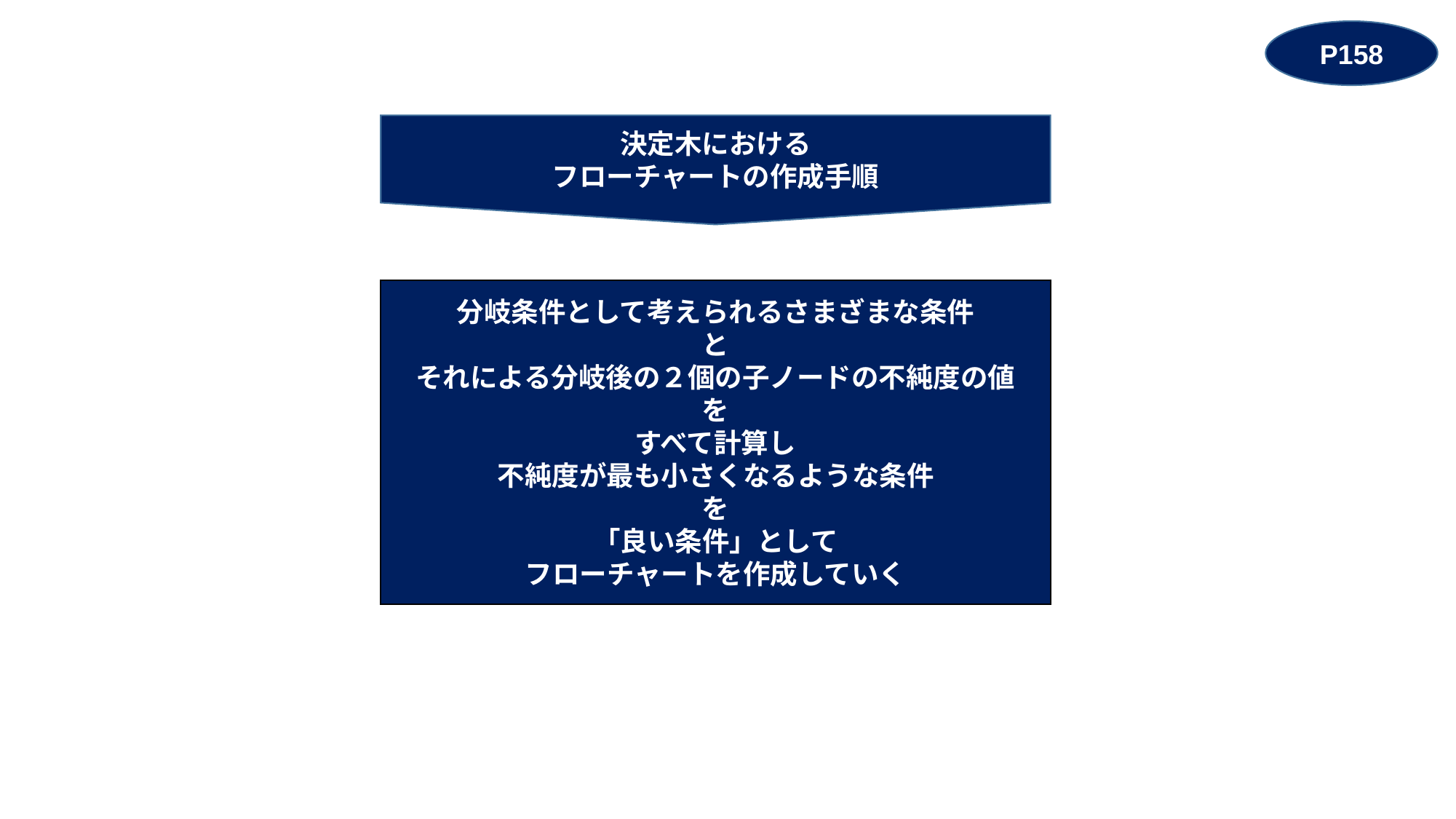

P158
決定木における
フローチャートの作成手順
分岐条件として考えられるさまざまな条件
と
それによる分岐後の２個の子ノードの不純度の値
を
すべて計算し
不純度が最も小さくなるような条件
を
「良い条件」として
フローチャートを作成していく